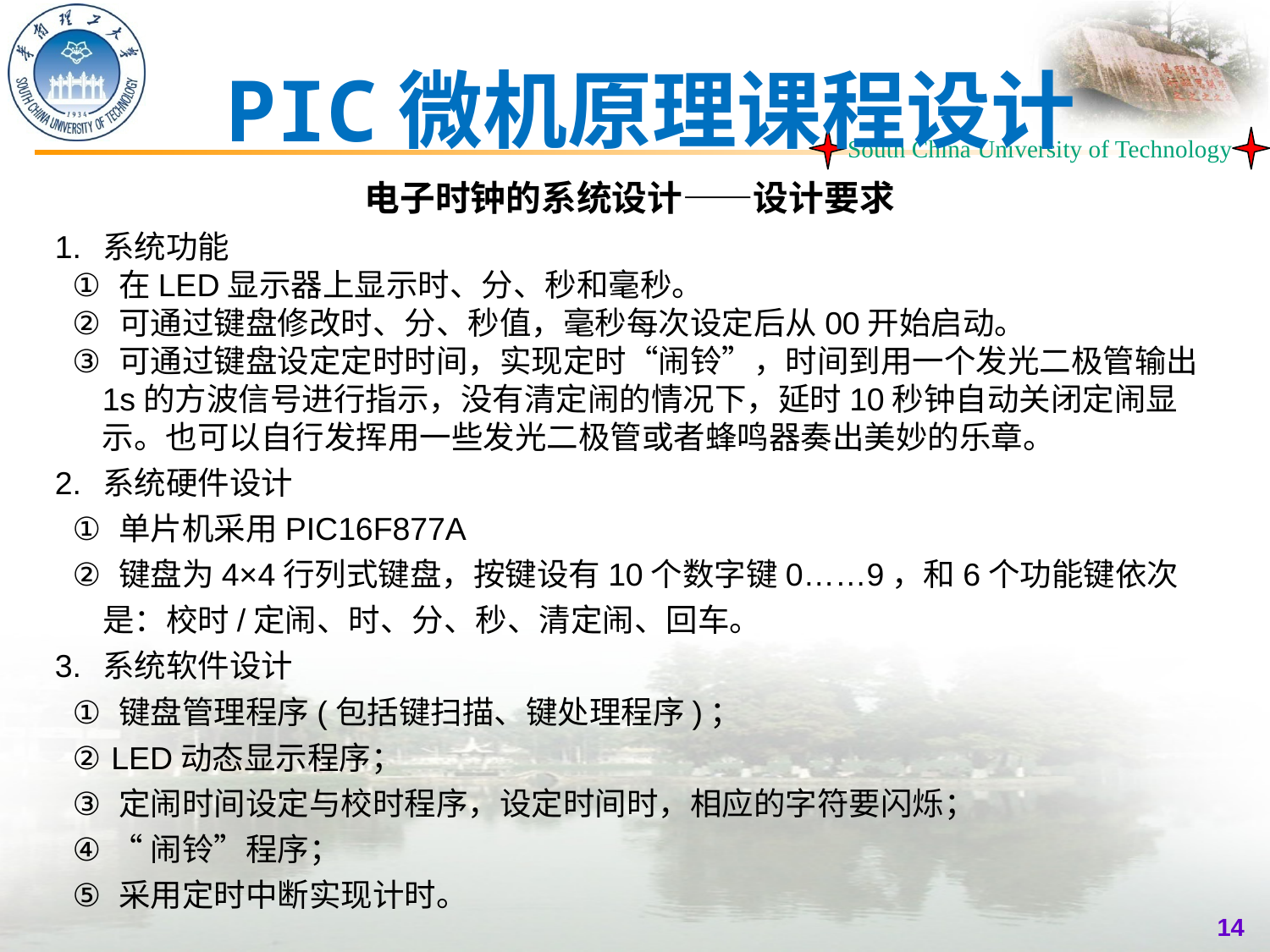

PIC微机原理课程设计
电子时钟的系统设计——设计要求
系统功能
 在LED显示器上显示时、分、秒和毫秒。
 可通过键盘修改时、分、秒值，毫秒每次设定后从00开始启动。
 可通过键盘设定定时时间，实现定时“闹铃”，时间到用一个发光二极管输出1s的方波信号进行指示，没有清定闹的情况下，延时10秒钟自动关闭定闹显示。也可以自行发挥用一些发光二极管或者蜂鸣器奏出美妙的乐章。
系统硬件设计
 单片机采用PIC16F877A
 键盘为4×4行列式键盘，按键设有10个数字键0……9，和6个功能键依次是：校时/定闹、时、分、秒、清定闹、回车。
系统软件设计
 键盘管理程序(包括键扫描、键处理程序)；
 LED动态显示程序；
 定闹时间设定与校时程序，设定时间时，相应的字符要闪烁；
 “闹铃”程序；
 采用定时中断实现计时。